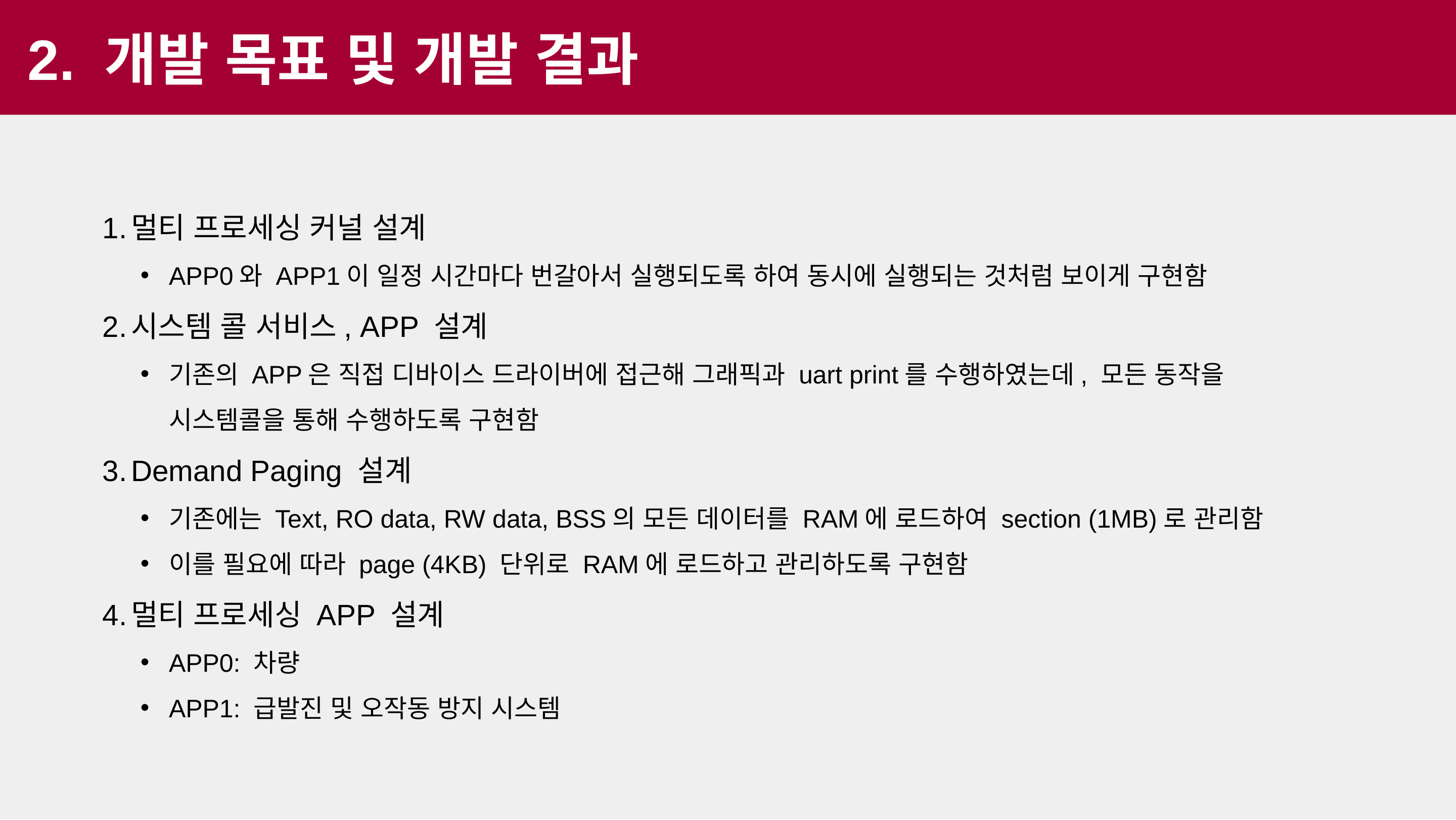

2. 개발 목표 및 개발 결과
멀티 프로세싱 커널 설계
APP0와 APP1이 일정 시간마다 번갈아서 실행되도록 하여 동시에 실행되는 것처럼 보이게 구현함
시스템 콜 서비스, APP 설계
기존의 APP은 직접 디바이스 드라이버에 접근해 그래픽과 uart print를 수행하였는데, 모든 동작을 시스템콜을 통해 수행하도록 구현함
Demand Paging 설계
기존에는 Text, RO data, RW data, BSS의 모든 데이터를 RAM에 로드하여 section (1MB)로 관리함
이를 필요에 따라 page (4KB) 단위로 RAM에 로드하고 관리하도록 구현함
멀티 프로세싱 APP 설계
APP0: 차량
APP1: 급발진 및 오작동 방지 시스템